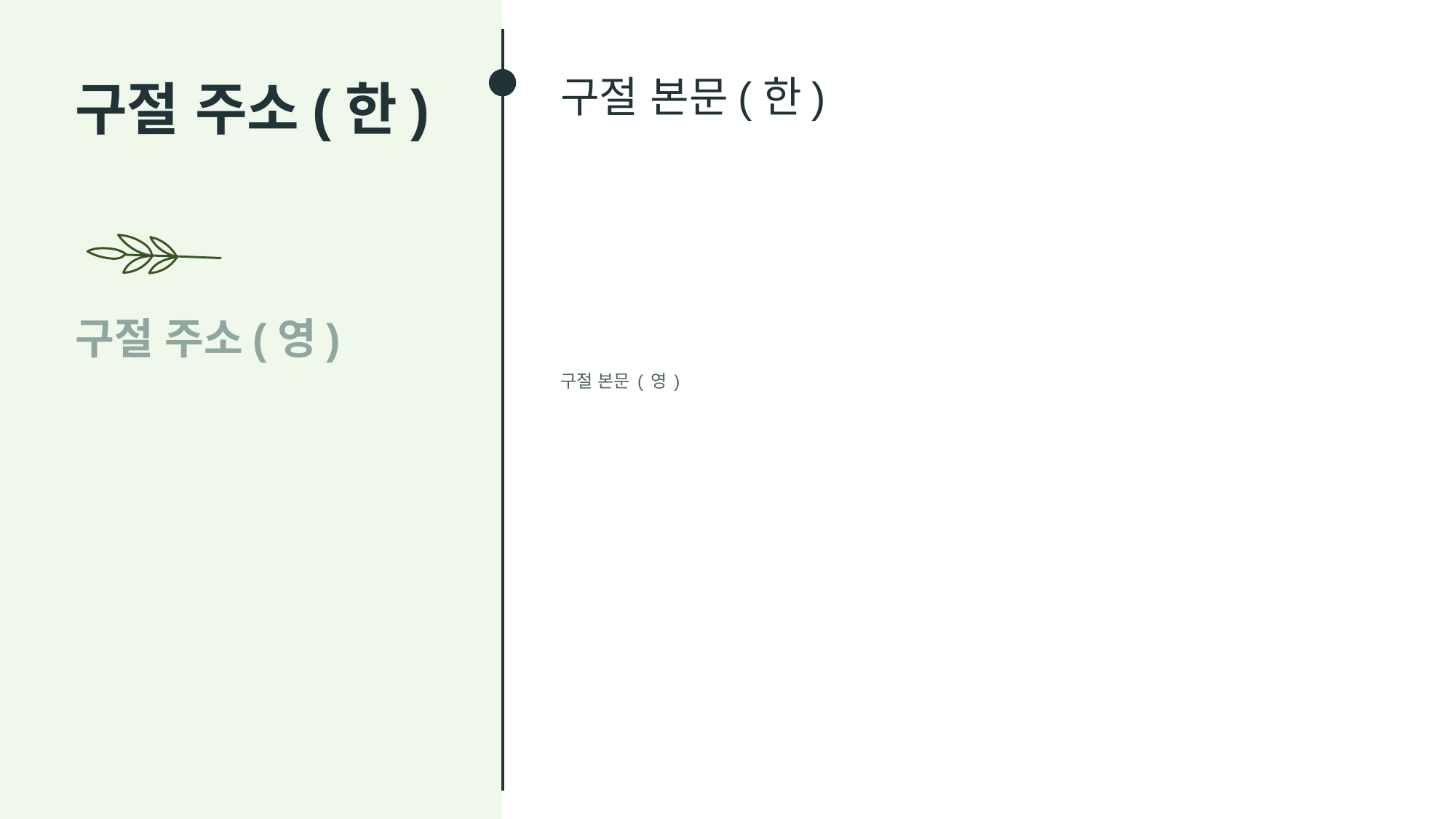

구절 본문(한)
구절 주소(한)

구절 주소(영)
구절 본문(영)